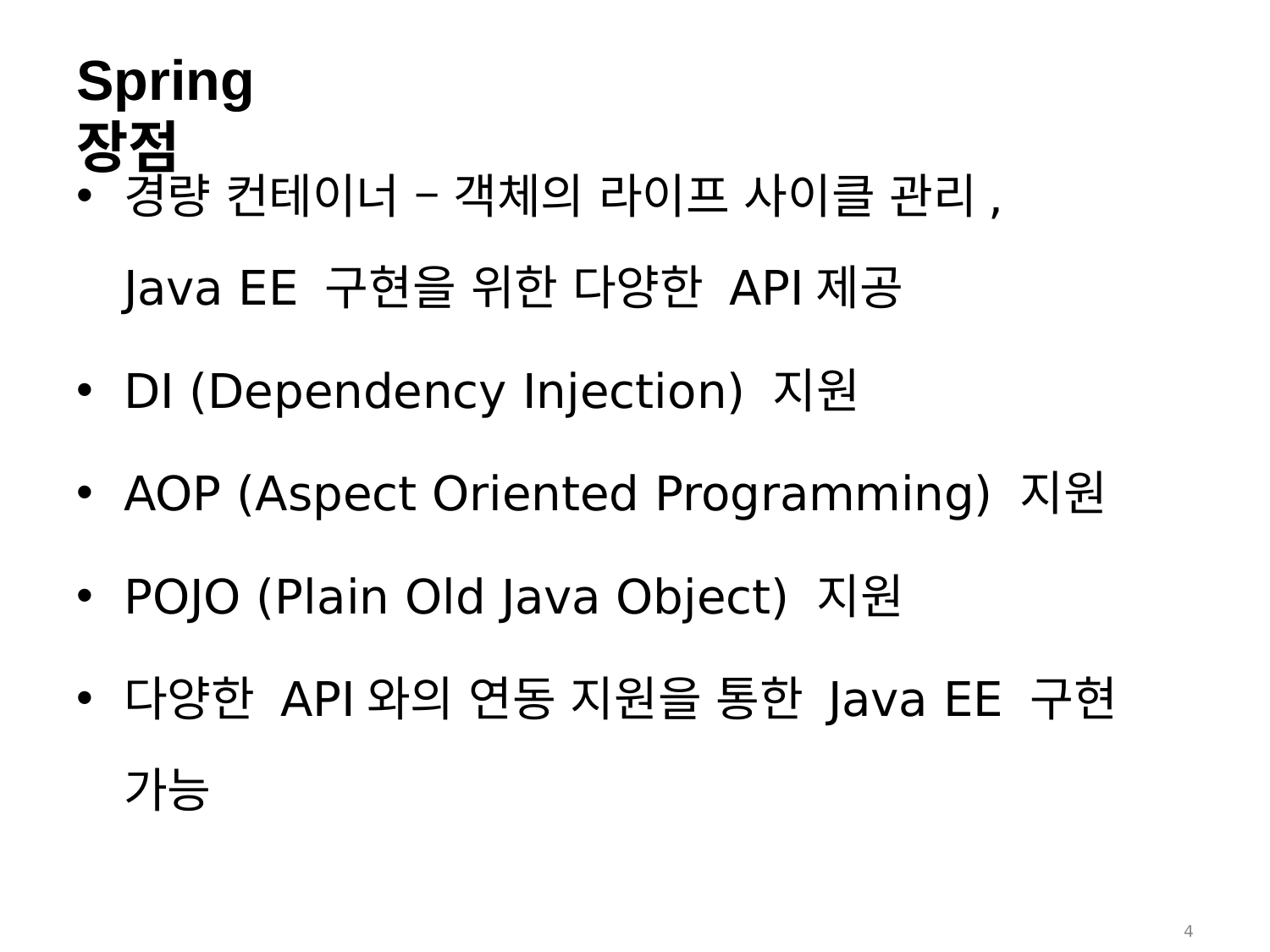

# Spring 장점
경량 컨테이너 – 객체의 라이프 사이클 관리,
Java EE 구현을 위한 다양한 API제공
DI (Dependency Injection) 지원
AOP (Aspect Oriented Programming) 지원
POJO (Plain Old Java Object) 지원
다양한 API와의 연동 지원을 통한 Java EE 구현  가능
4